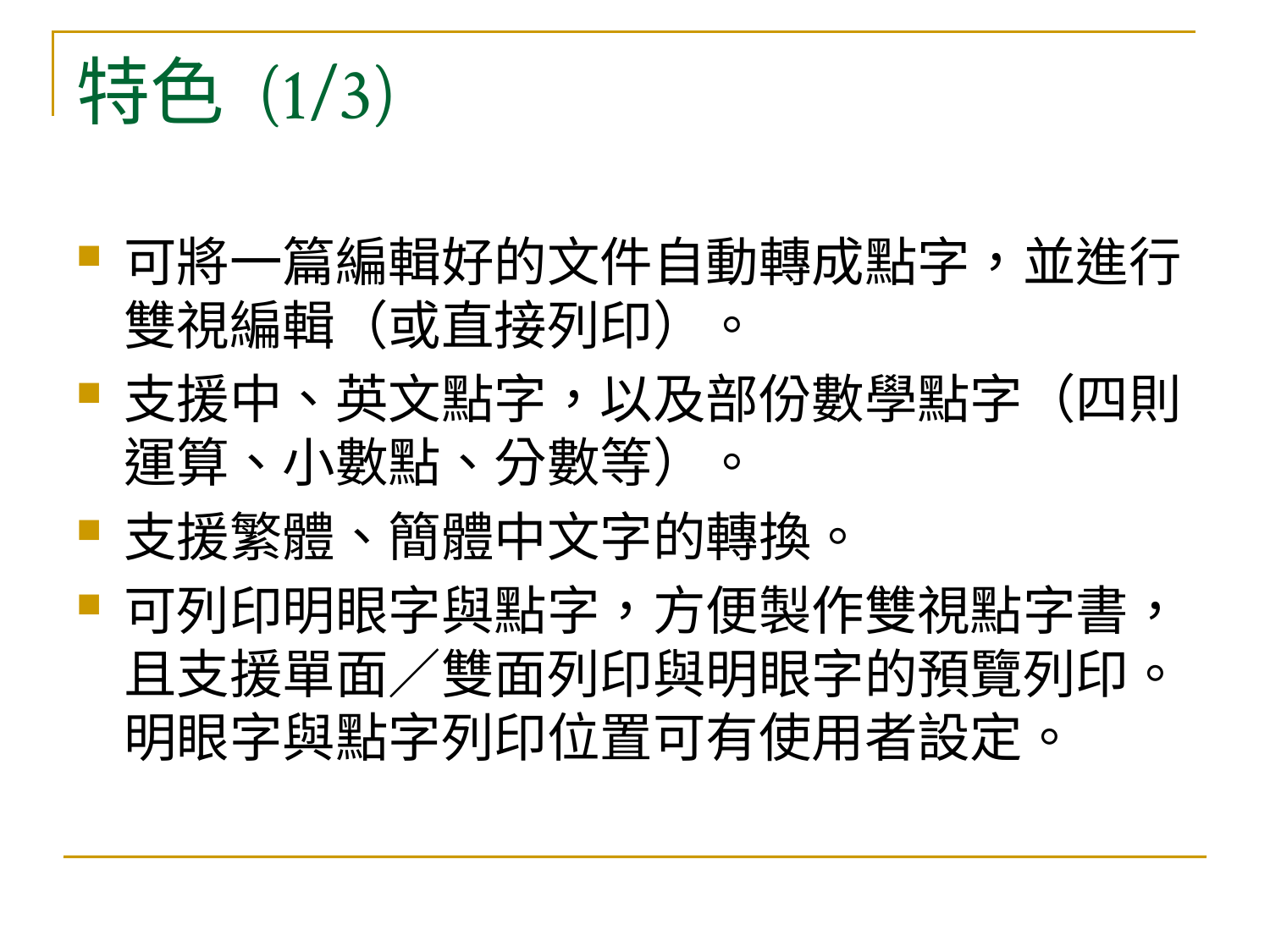

# 特色 (1/3)
可將一篇編輯好的文件自動轉成點字，並進行雙視編輯（或直接列印）。
支援中、英文點字，以及部份數學點字（四則運算、小數點、分數等）。
支援繁體、簡體中文字的轉換。
可列印明眼字與點字，方便製作雙視點字書，且支援單面／雙面列印與明眼字的預覽列印。明眼字與點字列印位置可有使用者設定。